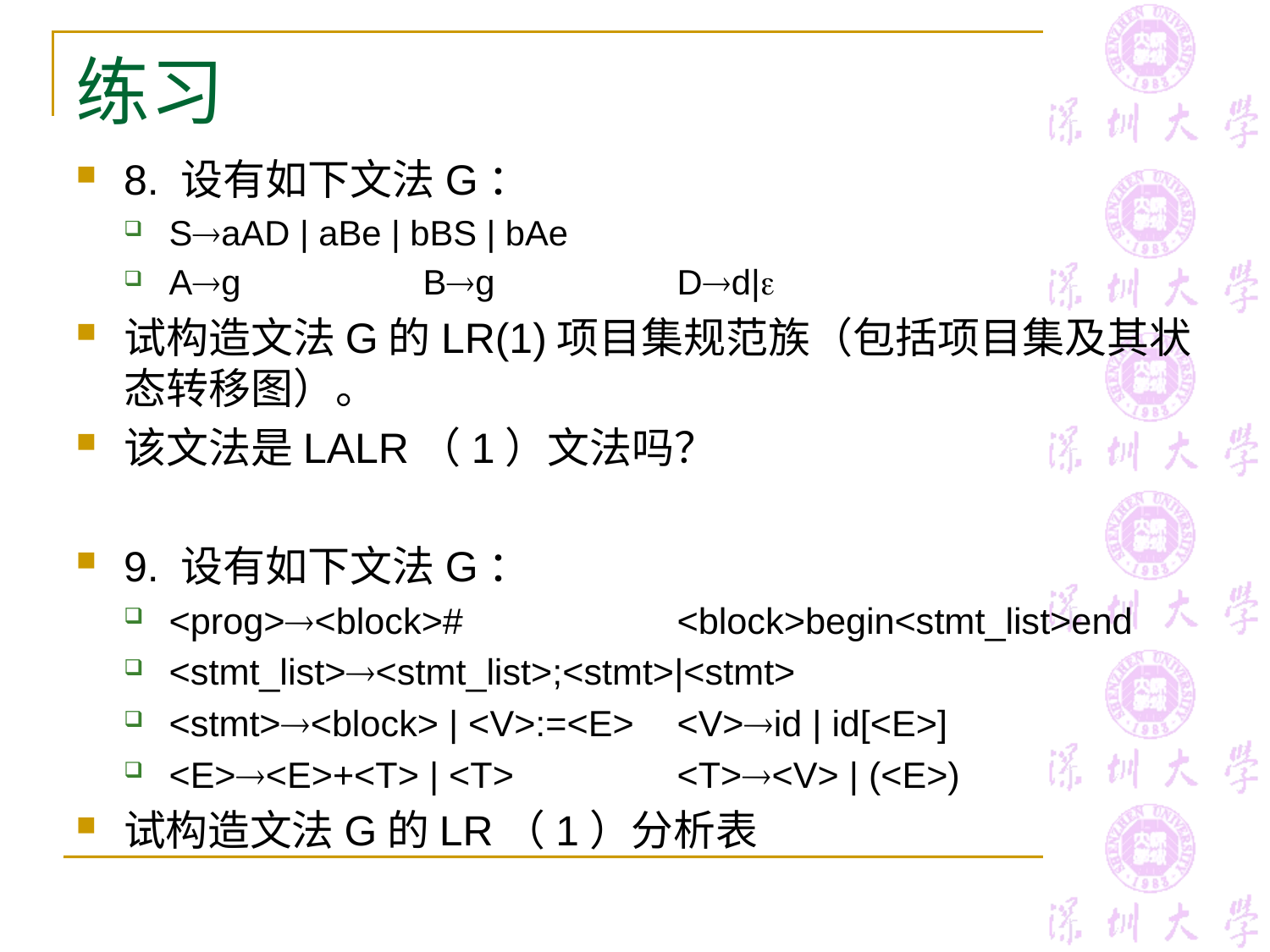

# 练习
8. 设有如下文法G：
S→aAD | aBe | bBS | bAe
A→g		B→g		D→d|ε
试构造文法G的LR(1)项目集规范族（包括项目集及其状态转移图）。
该文法是LALR（1）文法吗？

9. 设有如下文法G：
<prog>→<block>#		<block>begin<stmt_list>end
<stmt_list>→<stmt_list>;<stmt>|<stmt>
<stmt>→<block> | <V>:=<E>	<V>→id | id[<E>]
<E>→<E>+<T> | <T>		<T>→<V> | (<E>)
试构造文法G的LR（1）分析表